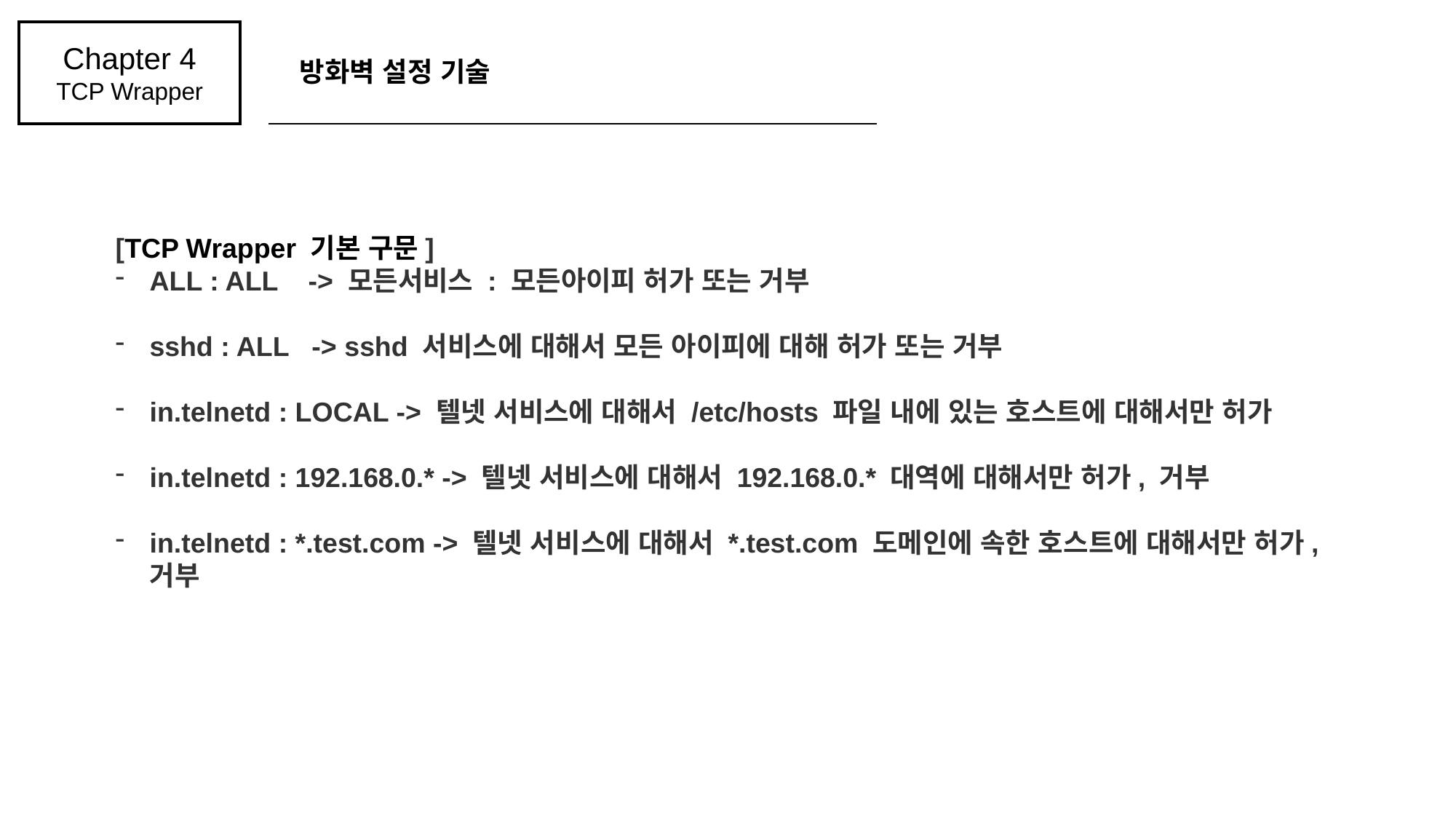

Chapter 4
TCP Wrapper
방화벽 설정 기술
[TCP Wrapper 기본 구문]
ALL : ALL    -> 모든서비스 : 모든아이피 허가 또는 거부

sshd : ALL   -> sshd 서비스에 대해서 모든 아이피에 대해 허가 또는 거부

in.telnetd : LOCAL -> 텔넷 서비스에 대해서 /etc/hosts 파일 내에 있는 호스트에 대해서만 허가

in.telnetd : 192.168.0.* -> 텔넷 서비스에 대해서 192.168.0.* 대역에 대해서만 허가, 거부

in.telnetd : *.test.com -> 텔넷 서비스에 대해서 *.test.com 도메인에 속한 호스트에 대해서만 허가, 거부